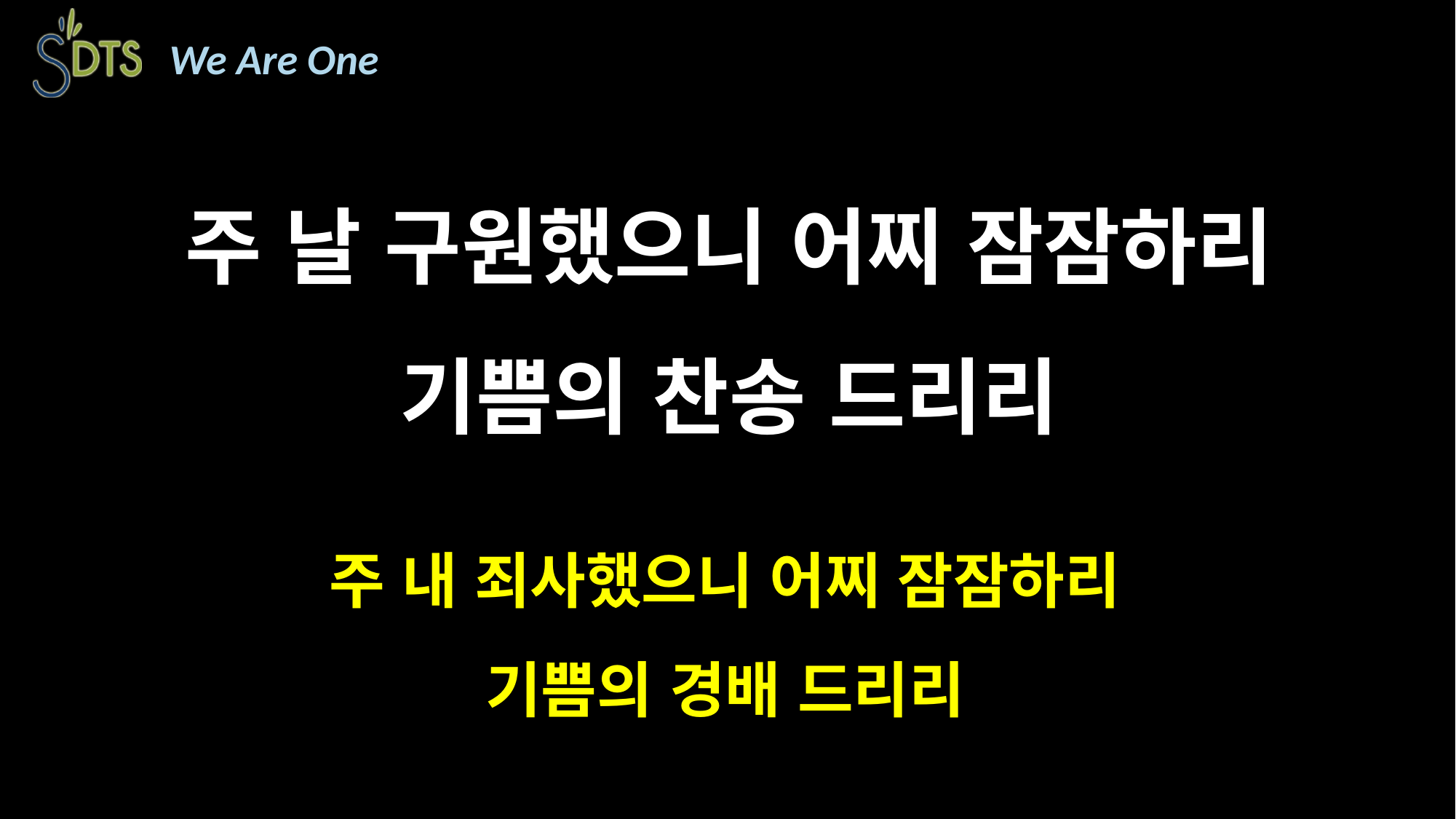

주 날 구원했으니 어찌 잠잠하리
기쁨의 찬송 드리리
주 내 죄사했으니 어찌 잠잠하리
기쁨의 경배 드리리